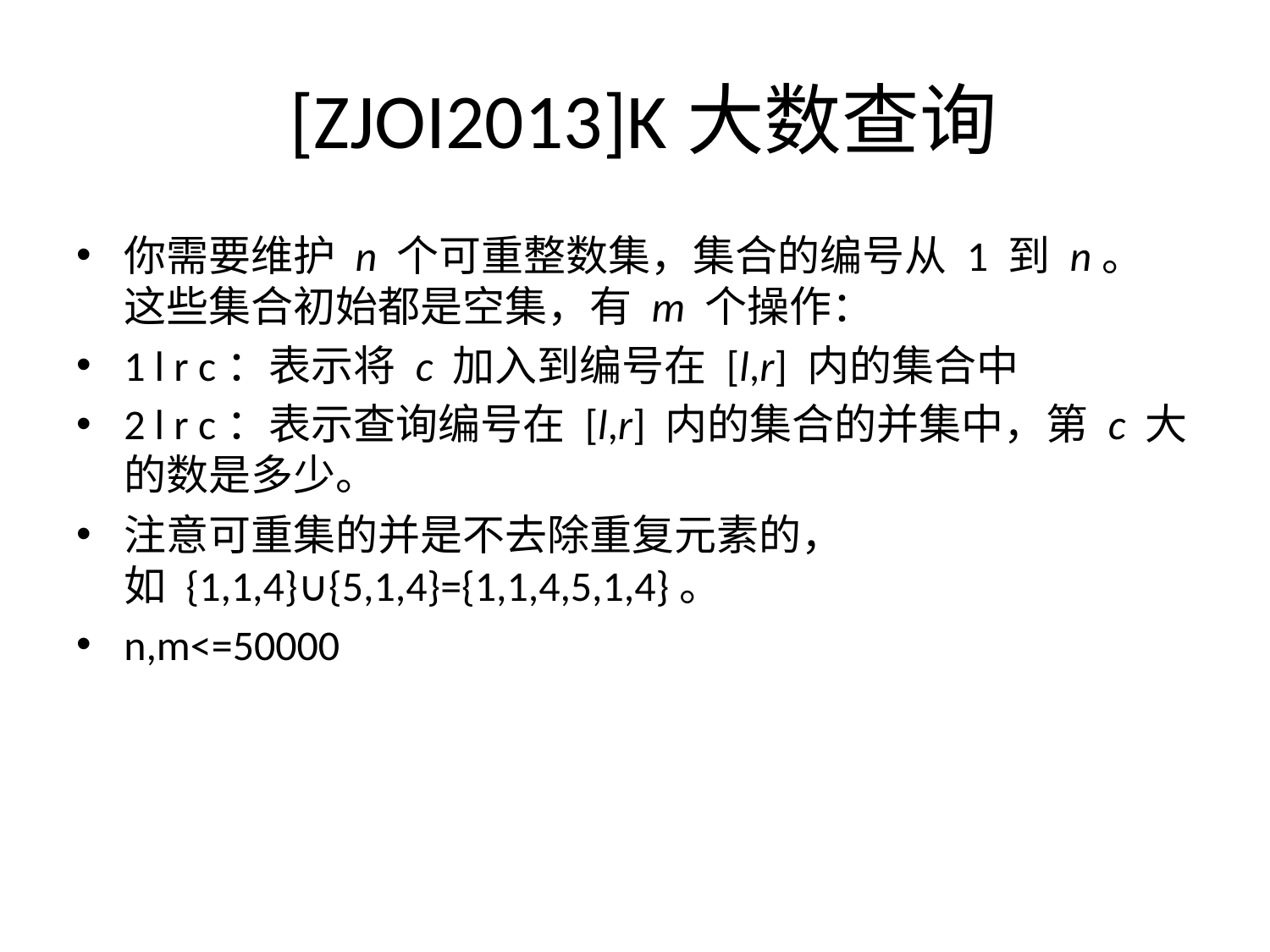

# [ZJOI2013]K大数查询
你需要维护 n 个可重整数集，集合的编号从 1 到 n。
这些集合初始都是空集，有 m 个操作：
1 l r c：表示将 c 加入到编号在 [l,r] 内的集合中
2 l r c：表示查询编号在 [l,r] 内的集合的并集中，第 c 大的数是多少。
注意可重集的并是不去除重复元素的，如 {1,1,4}∪{5,1,4}={1,1,4,5,1,4}。
n,m<=50000